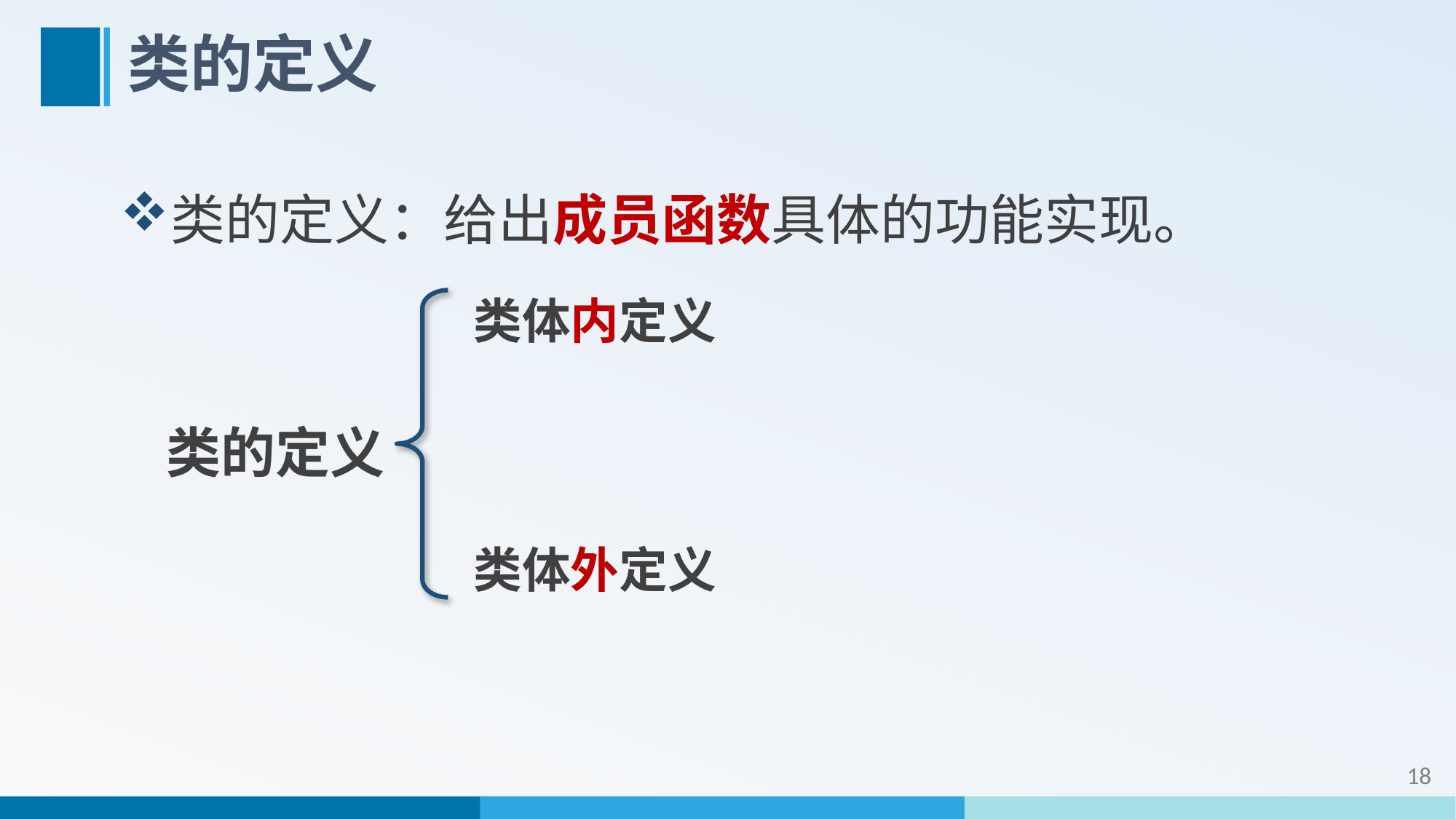

# 类的定义
类的定义：给出成员函数具体的功能实现。

类的定义
类体内定义

类体外定义